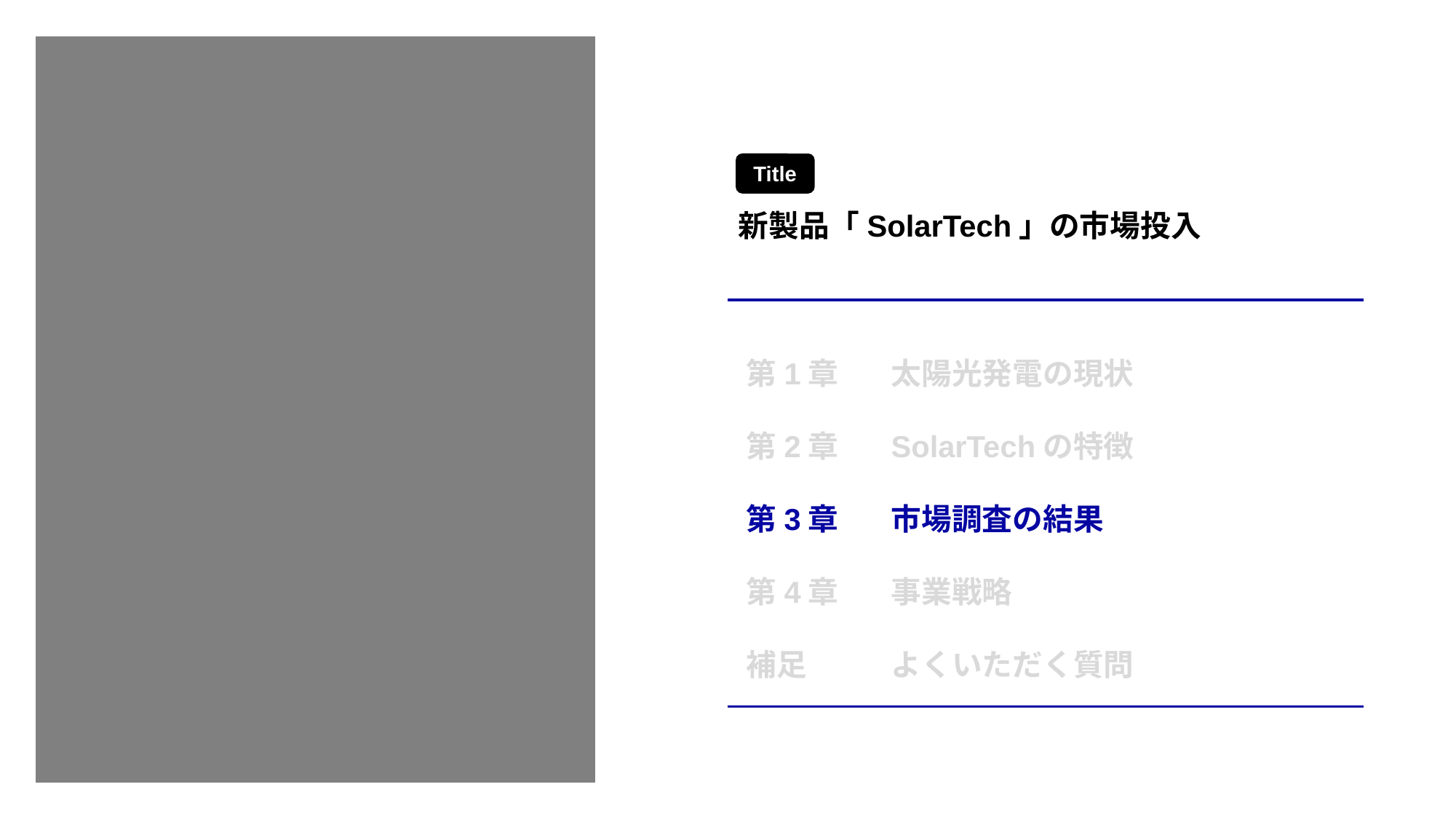

Title
新製品「SolarTech」の市場投入
第1章
第2章
第3章
第4章
補足
太陽光発電の現状
SolarTechの特徴
市場調査の結果
事業戦略
よくいただく質問